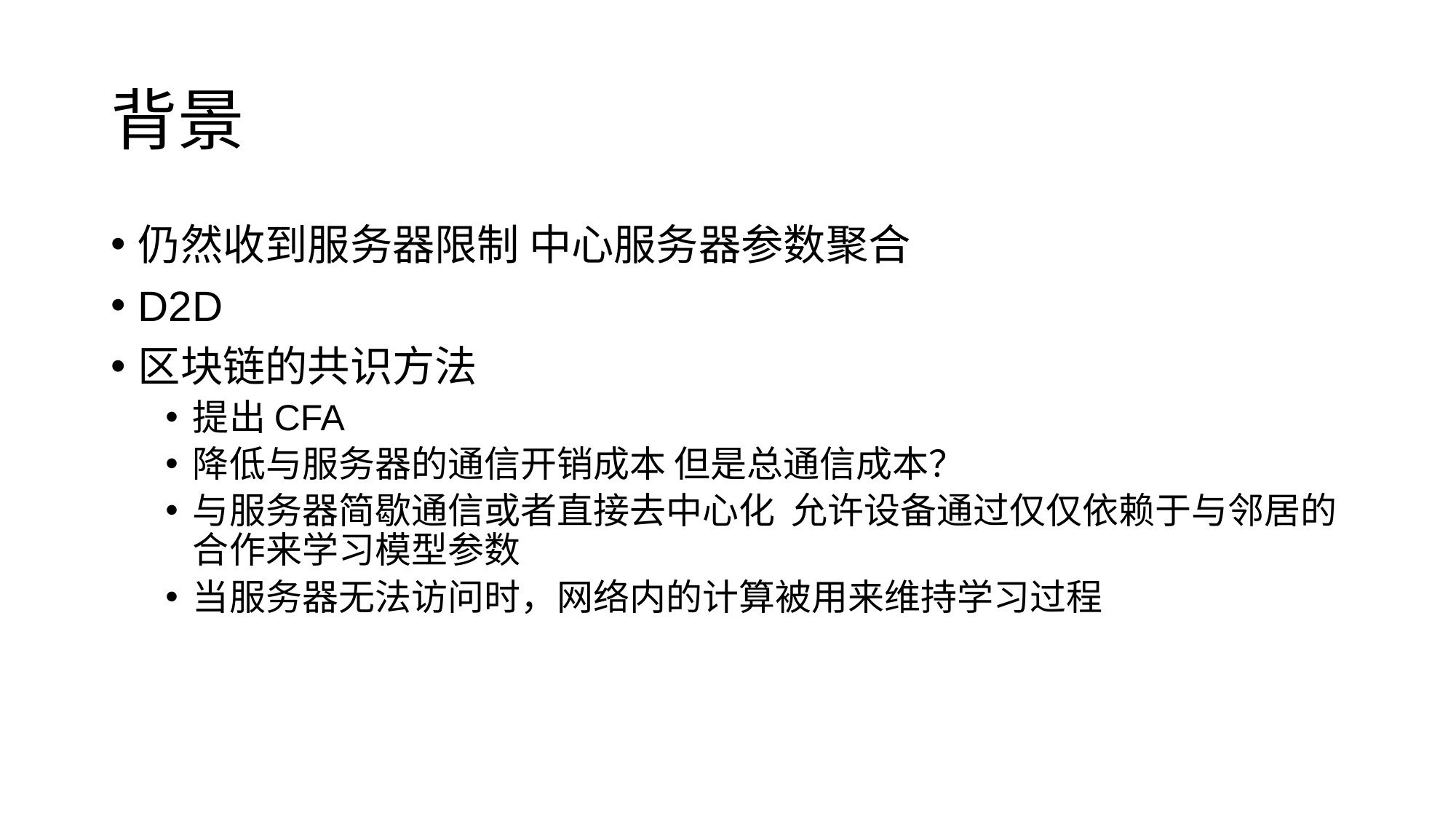

# 背景
仍然收到服务器限制 中心服务器参数聚合
D2D
区块链的共识方法
提出CFA
降低与服务器的通信开销成本 但是总通信成本？
与服务器简歇通信或者直接去中心化  允许设备通过仅仅依赖于与邻居的合作来学习模型参数
当服务器无法访问时，网络内的计算被用来维持学习过程